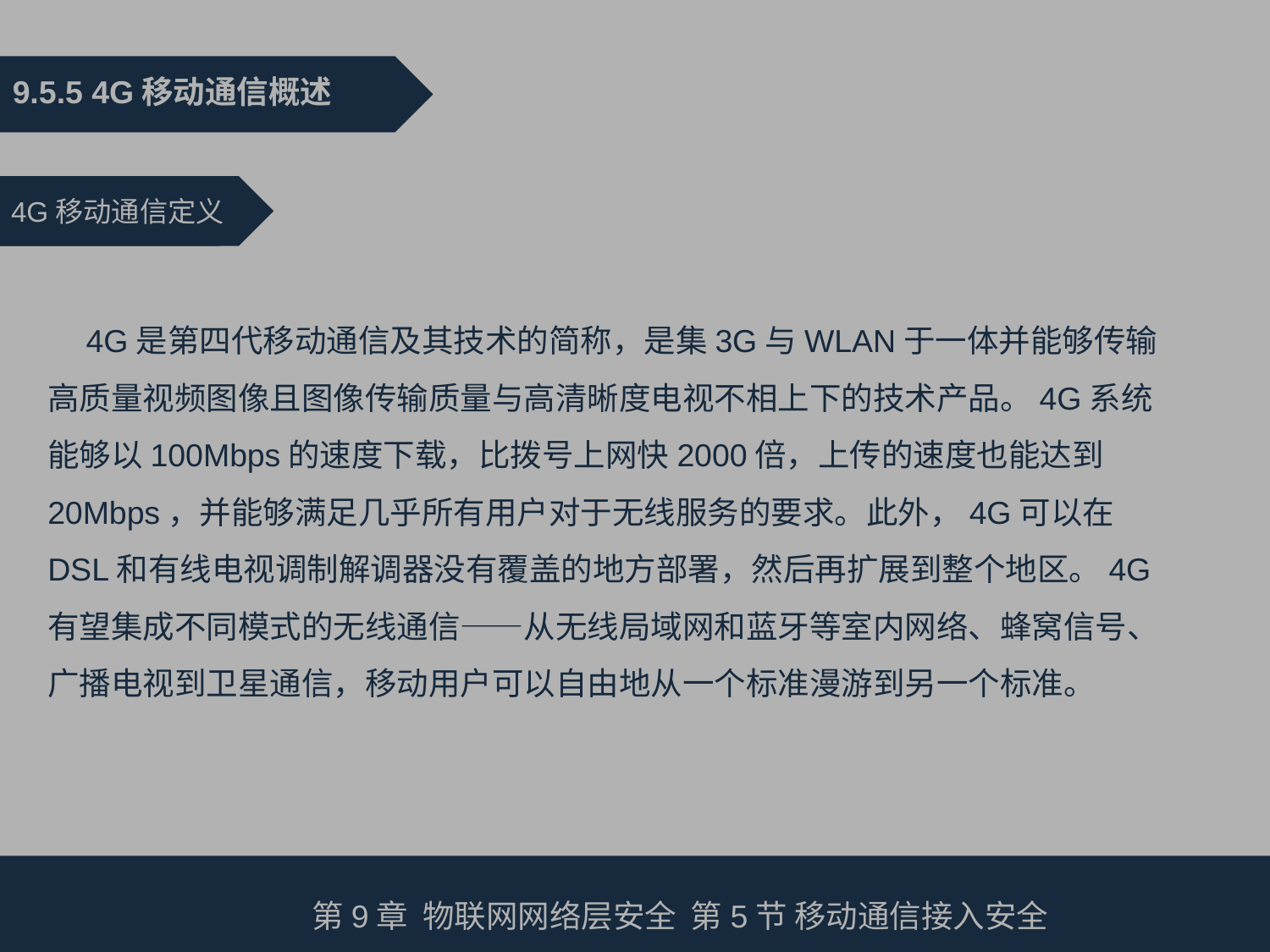

9.5.5 4G移动通信概述
4G移动通信定义
4G是第四代移动通信及其技术的简称，是集3G与WLAN于一体并能够传输高质量视频图像且图像传输质量与高清晰度电视不相上下的技术产品。4G系统能够以100Mbps的速度下载，比拨号上网快2000倍，上传的速度也能达到20Mbps，并能够满足几乎所有用户对于无线服务的要求。此外，4G可以在DSL和有线电视调制解调器没有覆盖的地方部署，然后再扩展到整个地区。4G有望集成不同模式的无线通信——从无线局域网和蓝牙等室内网络、蜂窝信号、广播电视到卫星通信，移动用户可以自由地从一个标准漫游到另一个标准。
第9章  物联网网络层安全  第5节 移动通信接入安全